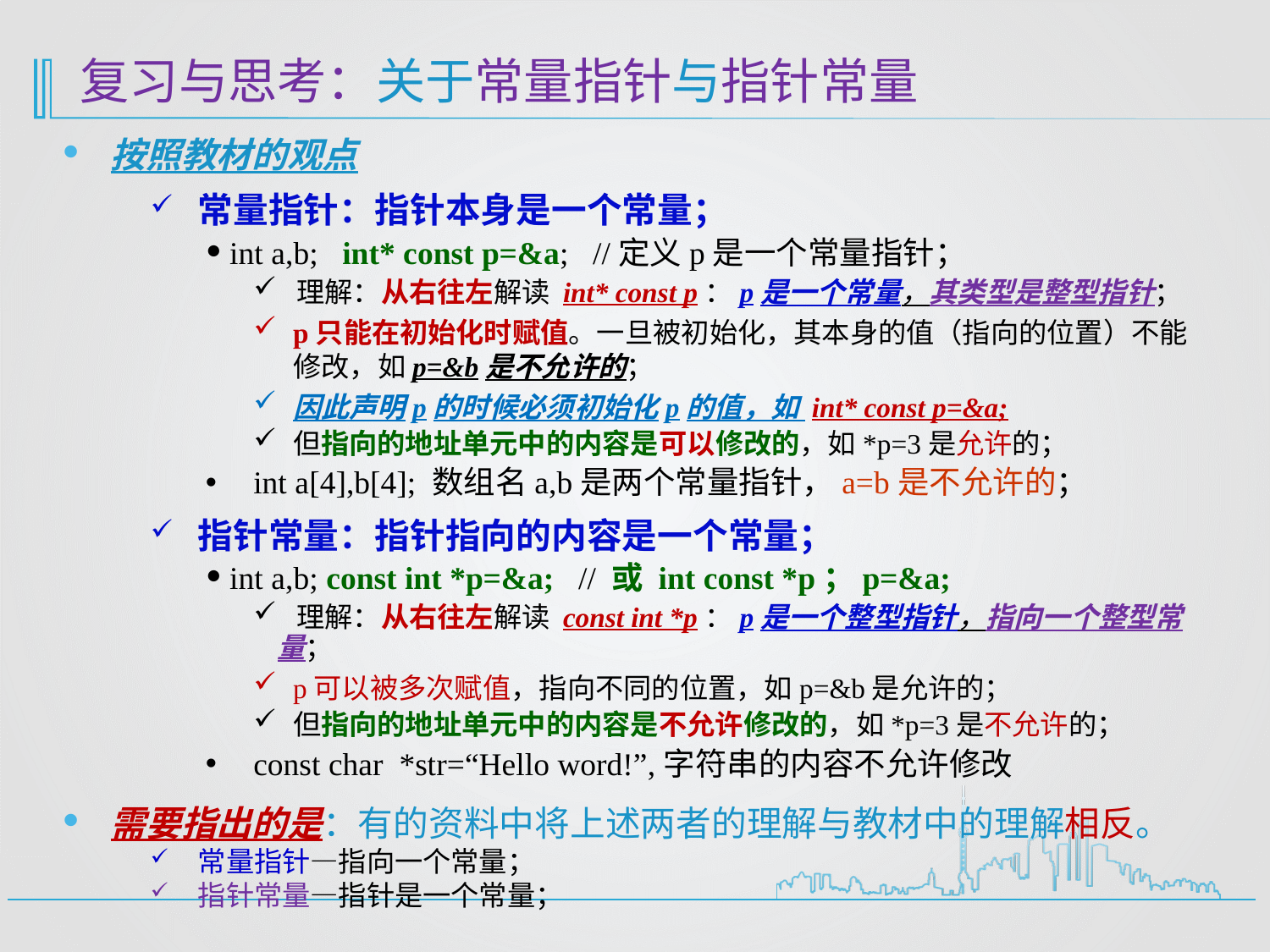

# 复习与思考：关于常量指针与指针常量
按照教材的观点
常量指针：指针本身是一个常量；
int a,b;   int* const p=&a;   //定义p是一个常量指针；
  理解：从右往左解读 int* const p：p是一个常量，其类型是整型指针；
p只能在初始化时赋值。一旦被初始化，其本身的值（指向的位置）不能修改，如p=&b是不允许的；
因此声明p的时候必须初始化p的值，如 int* const p=&a;
但指向的地址单元中的内容是可以修改的，如*p=3是允许的；
int a[4],b[4]; 数组名a,b是两个常量指针，a=b是不允许的；
指针常量：指针指向的内容是一个常量；
int a,b; const int *p=&a;   // 或 int const *p；p=&a;
  理解：从右往左解读 const int *p：p是一个整型指针，指向一个整型常量；
p可以被多次赋值，指向不同的位置，如p=&b是允许的；
但指向的地址单元中的内容是不允许修改的，如*p=3是不允许的；
const char  *str=“Hello word!”,字符串的内容不允许修改
需要指出的是：有的资料中将上述两者的理解与教材中的理解相反。
常量指针—指向一个常量；
指针常量—指针是一个常量；